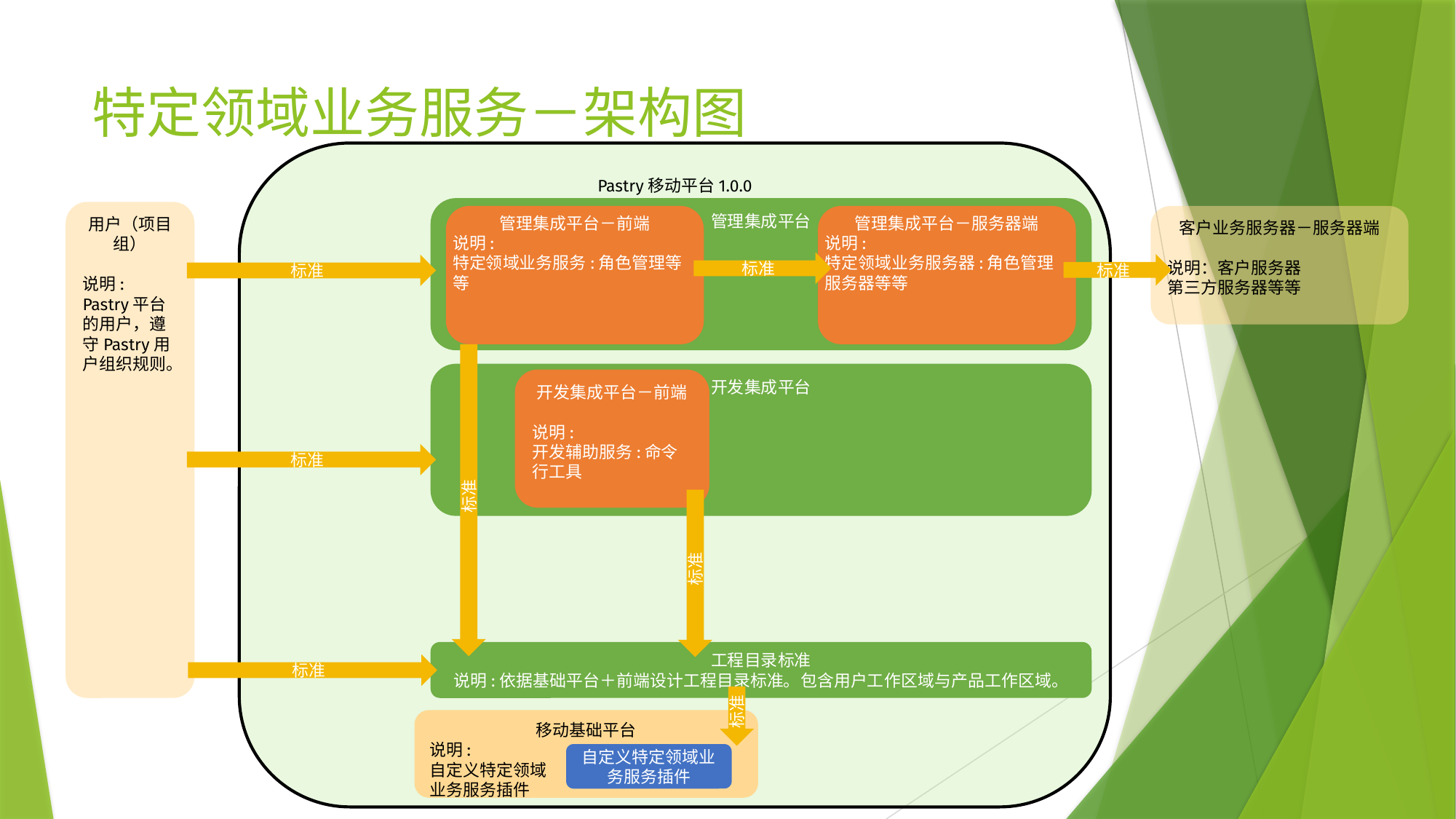

# 特定领域业务服务－架构图

Pastry移动平台1.0.0
标准

管理集成平台
用户（项目组）

说明:
Pastry平台的用户，遵守Pastry用户组织规则。
标准
管理集成平台－前端
说明:
特定领域业务服务:角色管理等等
管理集成平台－服务器端
说明:
特定领域业务服务器:角色管理服务器等等
客户业务服务器－服务器端

说明：客户服务器
第三方服务器等等
标准
标准
标准
开发集成平台
开发集成平台－前端

说明:
开发辅助服务:命令行工具
标准
标准
工程目录标准
说明:依据基础平台＋前端设计工程目录标准。包含用户工作区域与产品工作区域。
标准
移动基础平台
说明:
自定义特定领域
业务服务插件

自定义特定领域业务服务插件